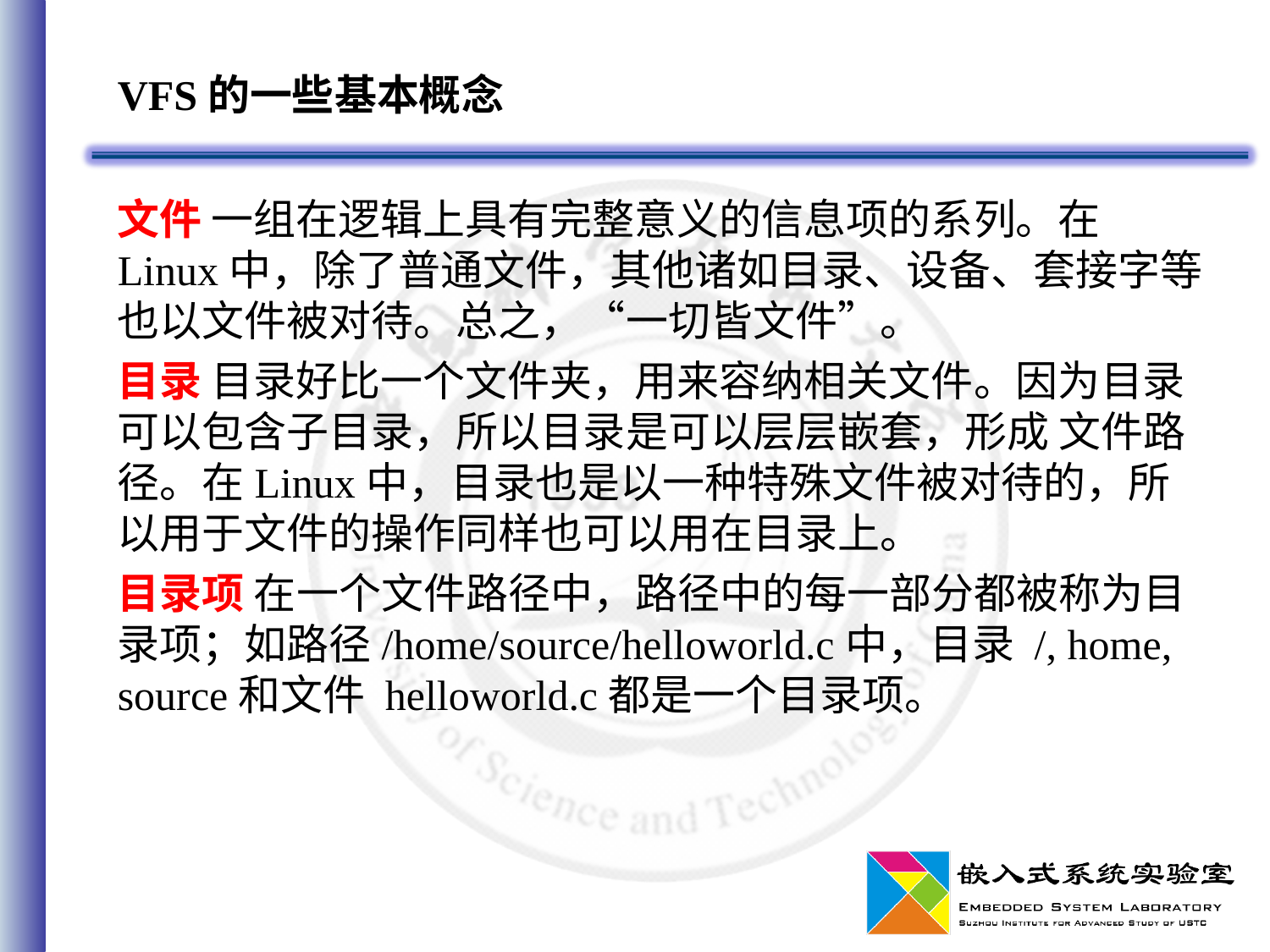

# VFS的一些基本概念
文件 一组在逻辑上具有完整意义的信息项的系列。在Linux中，除了普通文件，其他诸如目录、设备、套接字等 也以文件被对待。总之，“一切皆文件”。
目录 目录好比一个文件夹，用来容纳相关文件。因为目录可以包含子目录，所以目录是可以层层嵌套，形成 文件路径。在Linux中，目录也是以一种特殊文件被对待的，所以用于文件的操作同样也可以用在目录上。
目录项 在一个文件路径中，路径中的每一部分都被称为目录项；如路径/home/source/helloworld.c中，目录 /, home, source和文件 helloworld.c都是一个目录项。